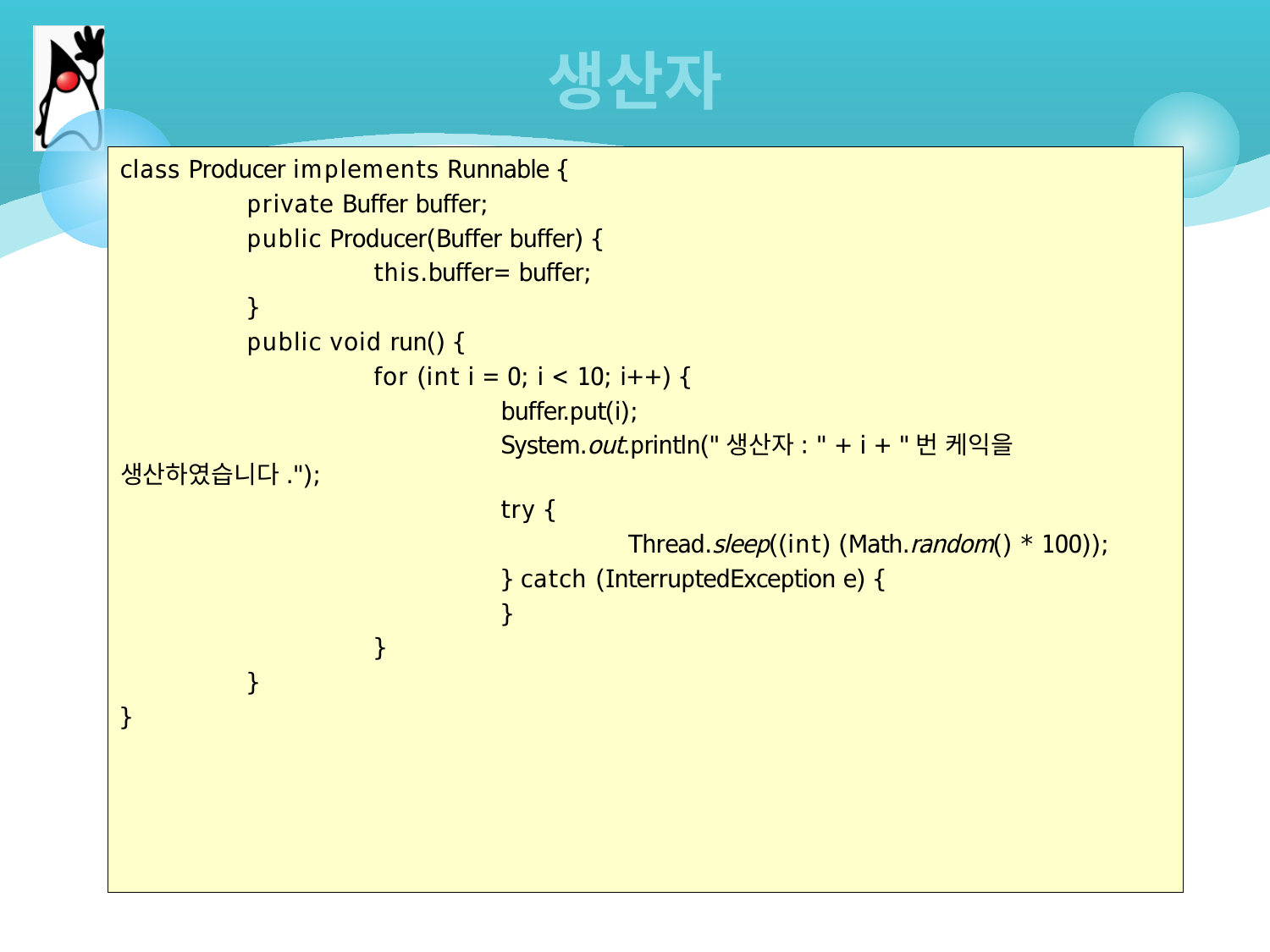

# 생산자
class Producer implements Runnable {
	private Buffer buffer;
	public Producer(Buffer buffer) {
		this.buffer= buffer;
	}
	public void run() {
		for (int i = 0; i < 10; i++) {
			buffer.put(i);
			System.out.println("생산자: " + i + "번 케익을 생산하였습니다.");
			try {
				Thread.sleep((int) (Math.random() * 100));
			} catch (InterruptedException e) {
			}
		}
	}
}